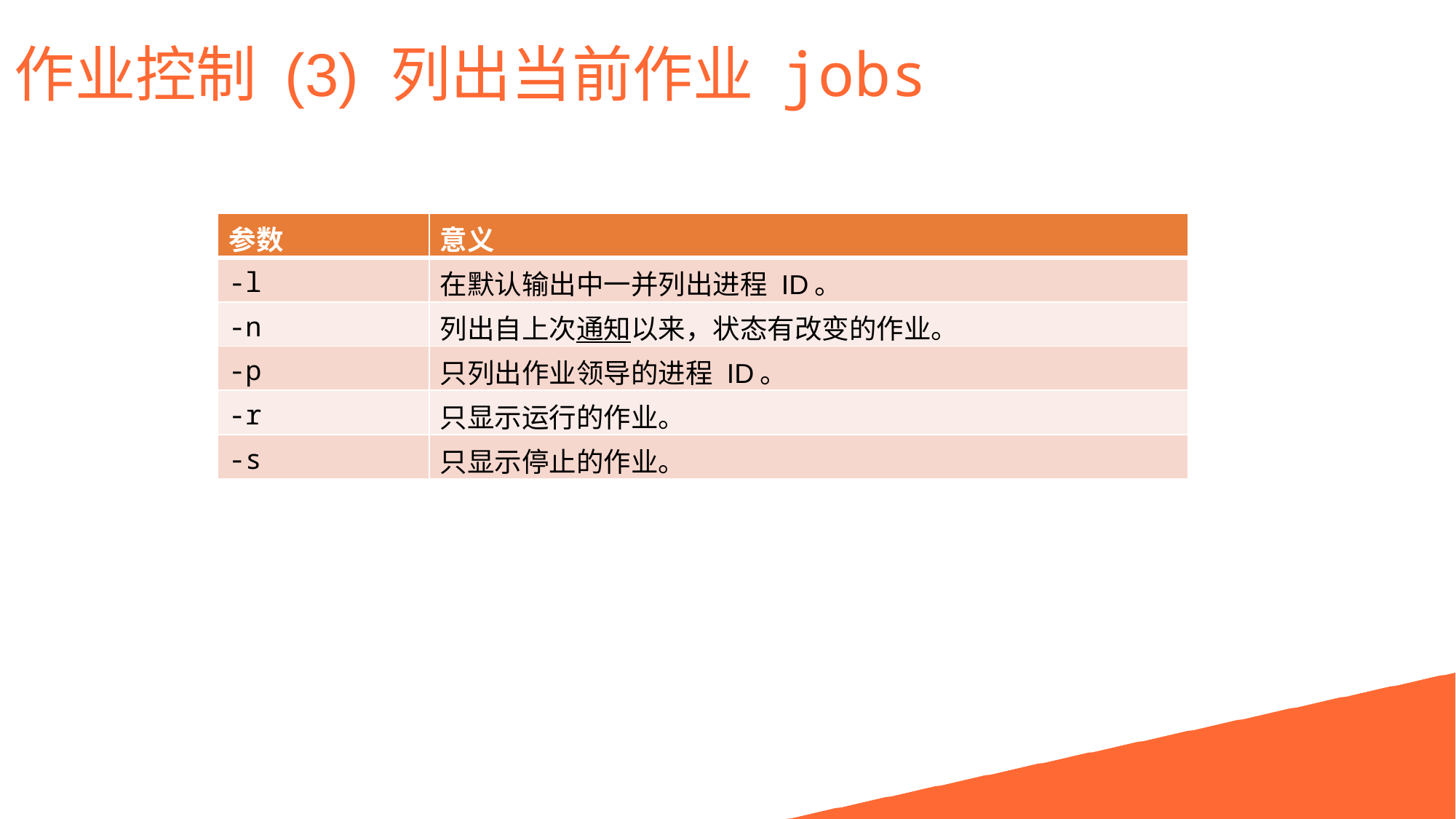

作业控制 (3) 列出当前作业 jobs
| 参数 | 意义 |
| --- | --- |
| -l | 在默认输出中一并列出进程 ID。 |
| -n | 列出自上次通知以来，状态有改变的作业。 |
| -p | 只列出作业领导的进程 ID。 |
| -r | 只显示运行的作业。 |
| -s | 只显示停止的作业。 |